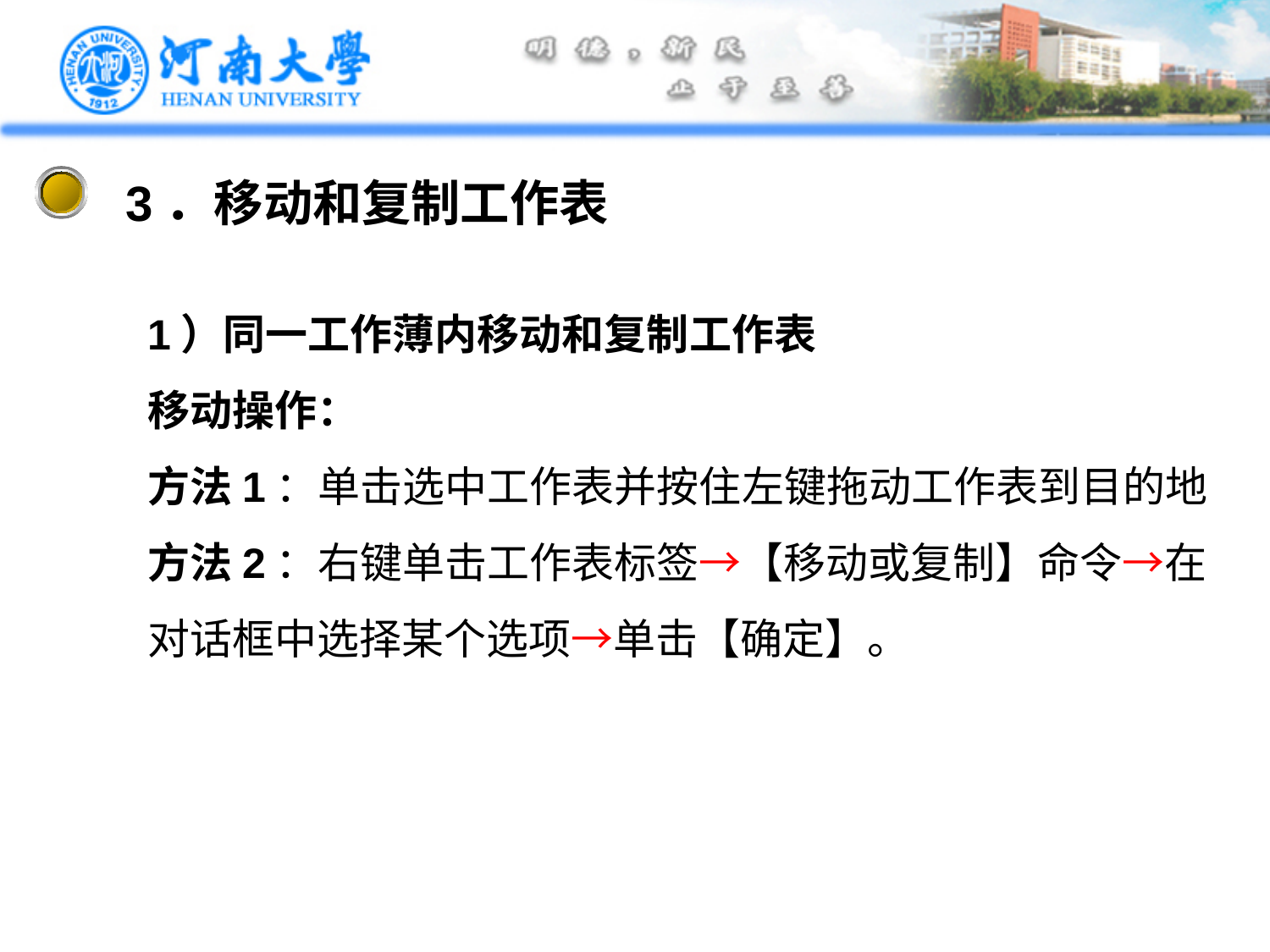

3．移动和复制工作表

1）同一工作薄内移动和复制工作表
移动操作：
方法1：单击选中工作表并按住左键拖动工作表到目的地
方法2：右键单击工作表标签→【移动或复制】命令→在对话框中选择某个选项→单击【确定】。